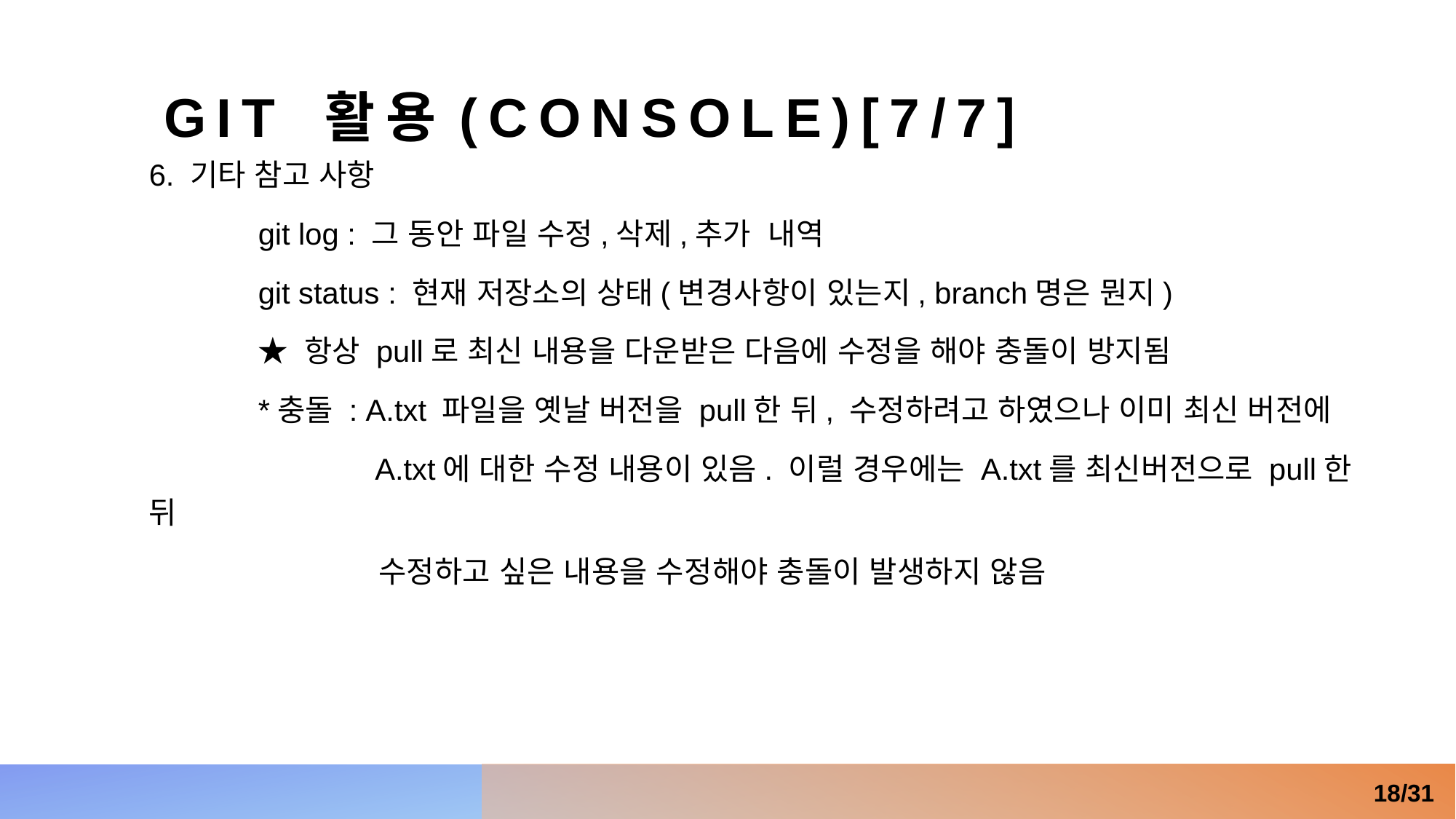

# Git 활용(Console)[7/7]
6. 기타 참고 사항
	git log : 그 동안 파일 수정,삭제,추가  내역
	git status : 현재 저장소의 상태(변경사항이 있는지, branch명은 뭔지)
	★ 항상 pull로 최신 내용을 다운받은 다음에 수정을 해야 충돌이 방지됨
	*충돌 : A.txt 파일을 옛날 버전을 pull한 뒤, 수정하려고 하였으나 이미 최신 버전에
                           A.txt에 대한 수정 내용이 있음. 이럴 경우에는 A.txt를 최신버전으로 pull한 뒤
                          수정하고 싶은 내용을 수정해야 충돌이 발생하지 않음
18/31